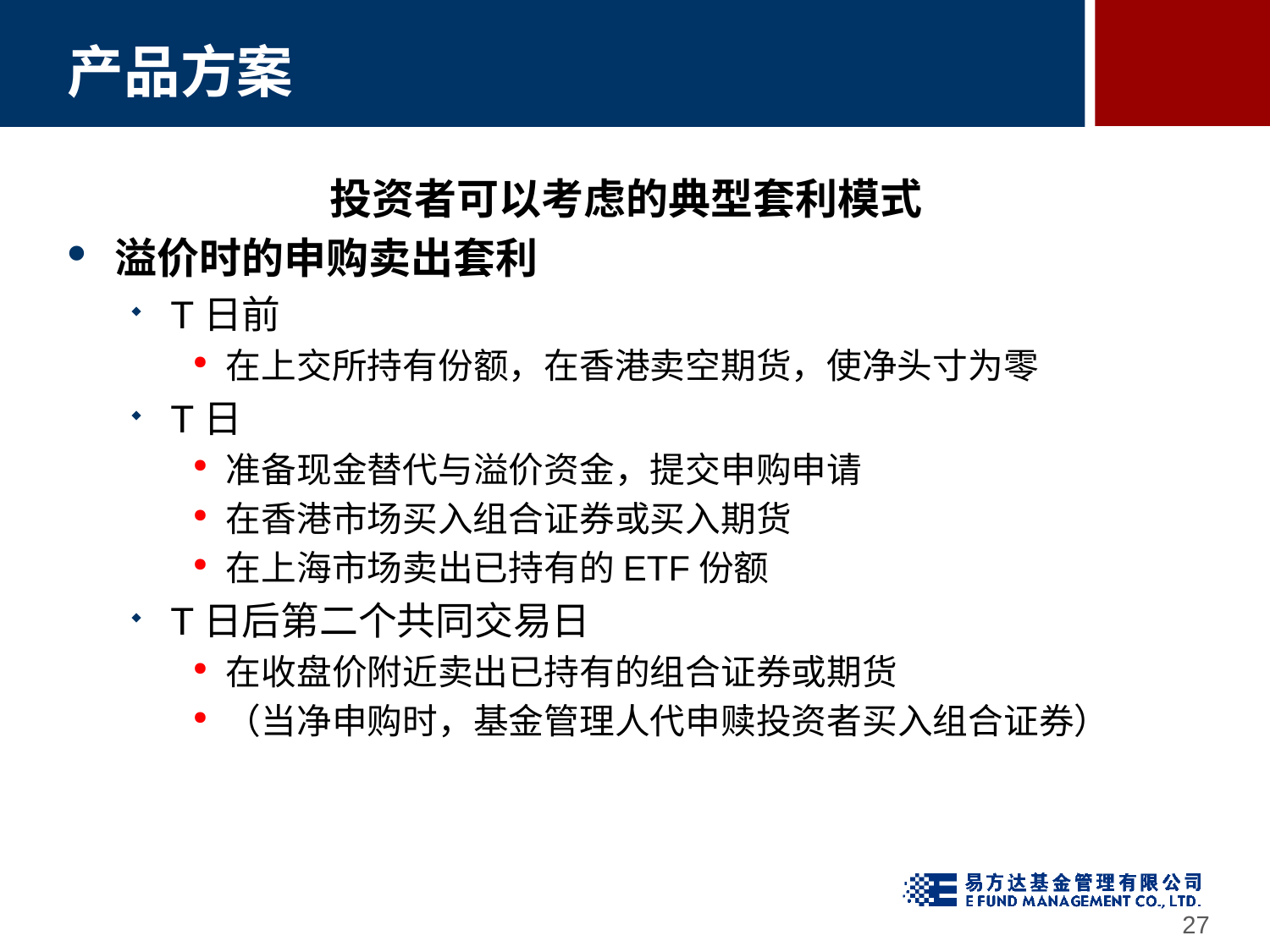

# 产品方案
投资者可以考虑的典型套利模式
溢价时的申购卖出套利
T日前
在上交所持有份额，在香港卖空期货，使净头寸为零
T日
准备现金替代与溢价资金，提交申购申请
在香港市场买入组合证券或买入期货
在上海市场卖出已持有的ETF份额
T日后第二个共同交易日
在收盘价附近卖出已持有的组合证券或期货
（当净申购时，基金管理人代申赎投资者买入组合证券）